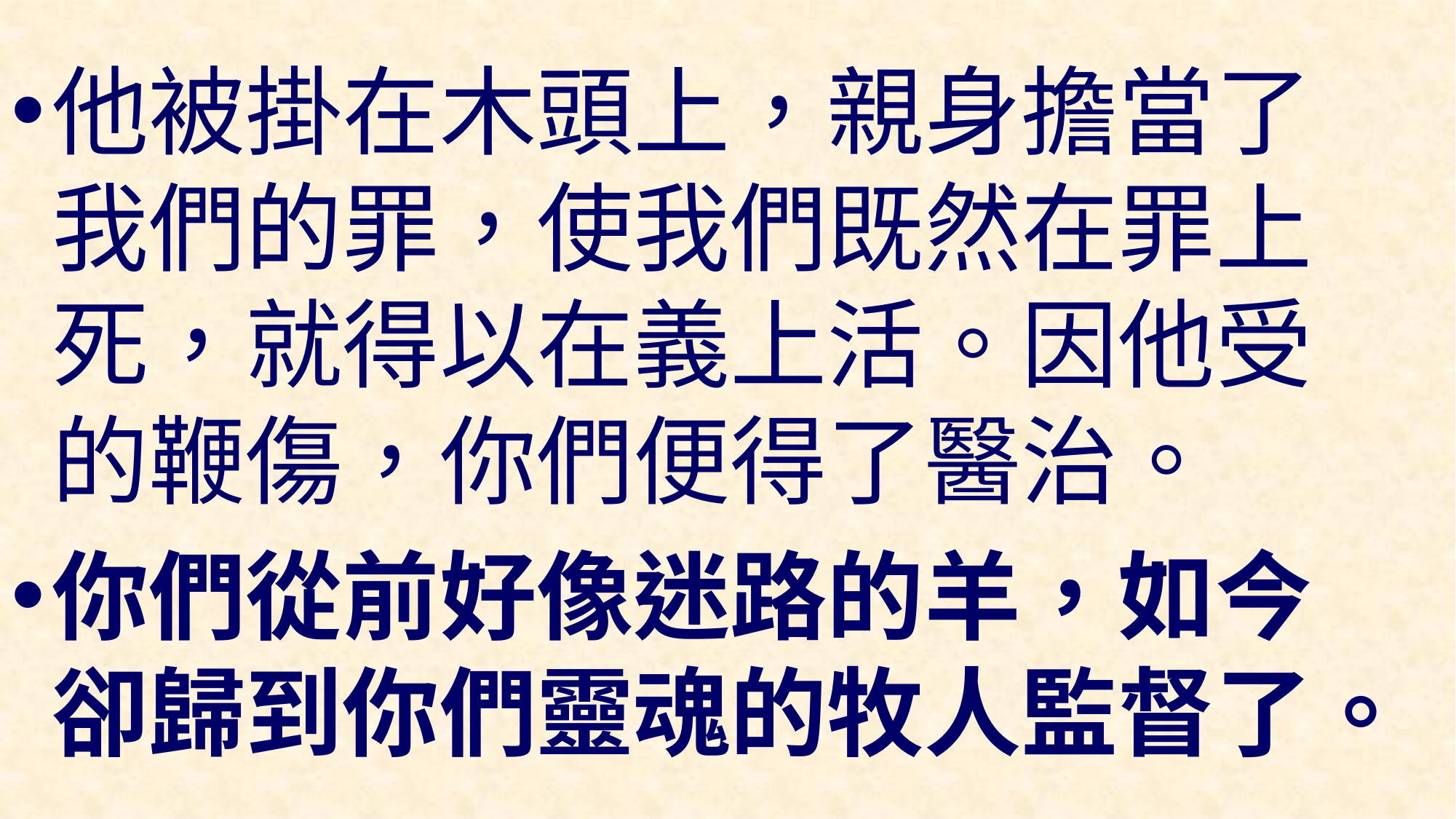

他被掛在木頭上，親身擔當了我們的罪，使我們既然在罪上死，就得以在義上活。因他受的鞭傷，你們便得了醫治。
你們從前好像迷路的羊，如今卻歸到你們靈魂的牧人監督了。